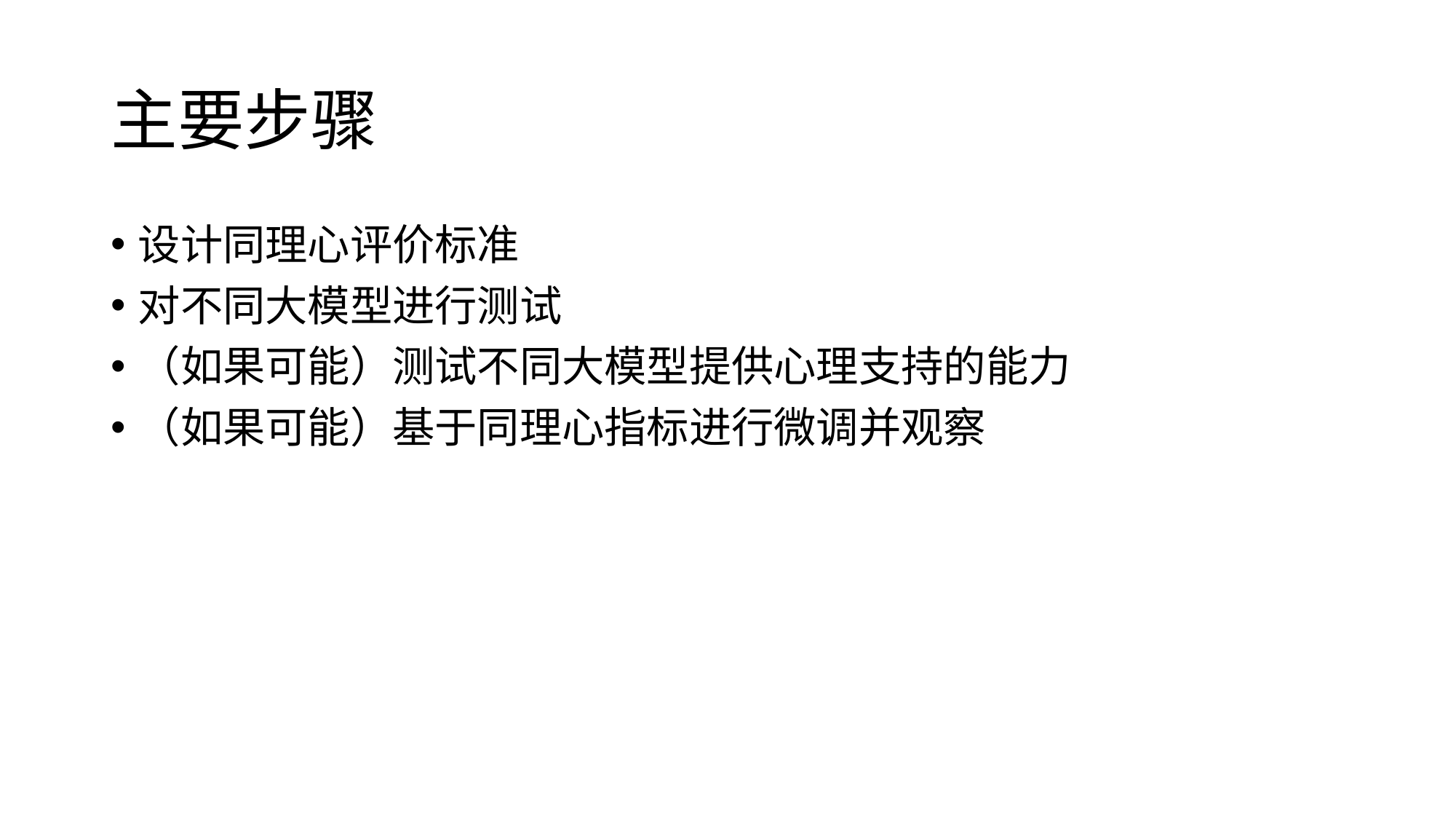

# 主要步骤
设计同理心评价标准
对不同大模型进行测试
（如果可能）测试不同大模型提供心理支持的能力
（如果可能）基于同理心指标进行微调并观察